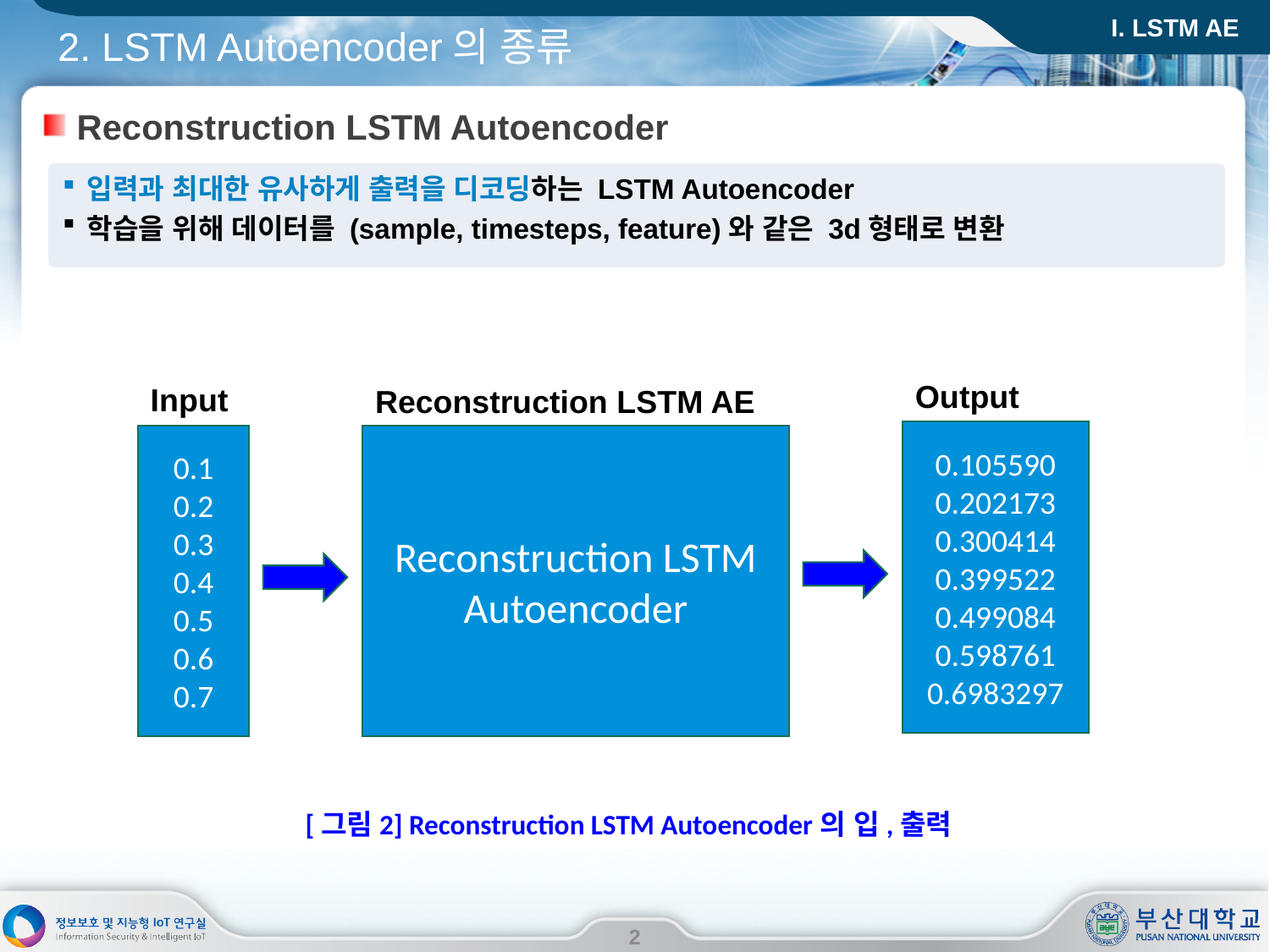

I. LSTM AE
# 2. LSTM Autoencoder의 종류
 Reconstruction LSTM Autoencoder
입력과 최대한 유사하게 출력을 디코딩하는 LSTM Autoencoder
학습을 위해 데이터를 (sample, timesteps, feature)와 같은 3d형태로 변환

Output
Input
Reconstruction LSTM AE
0.105590
0.202173
0.300414
0.399522
0.499084
0.598761
0.6983297
0.1
0.2
0.3
0.4
0.5
0.6
0.7
Reconstruction LSTM
Autoencoder

 [그림2] Reconstruction LSTM Autoencoder의 입,출력
2